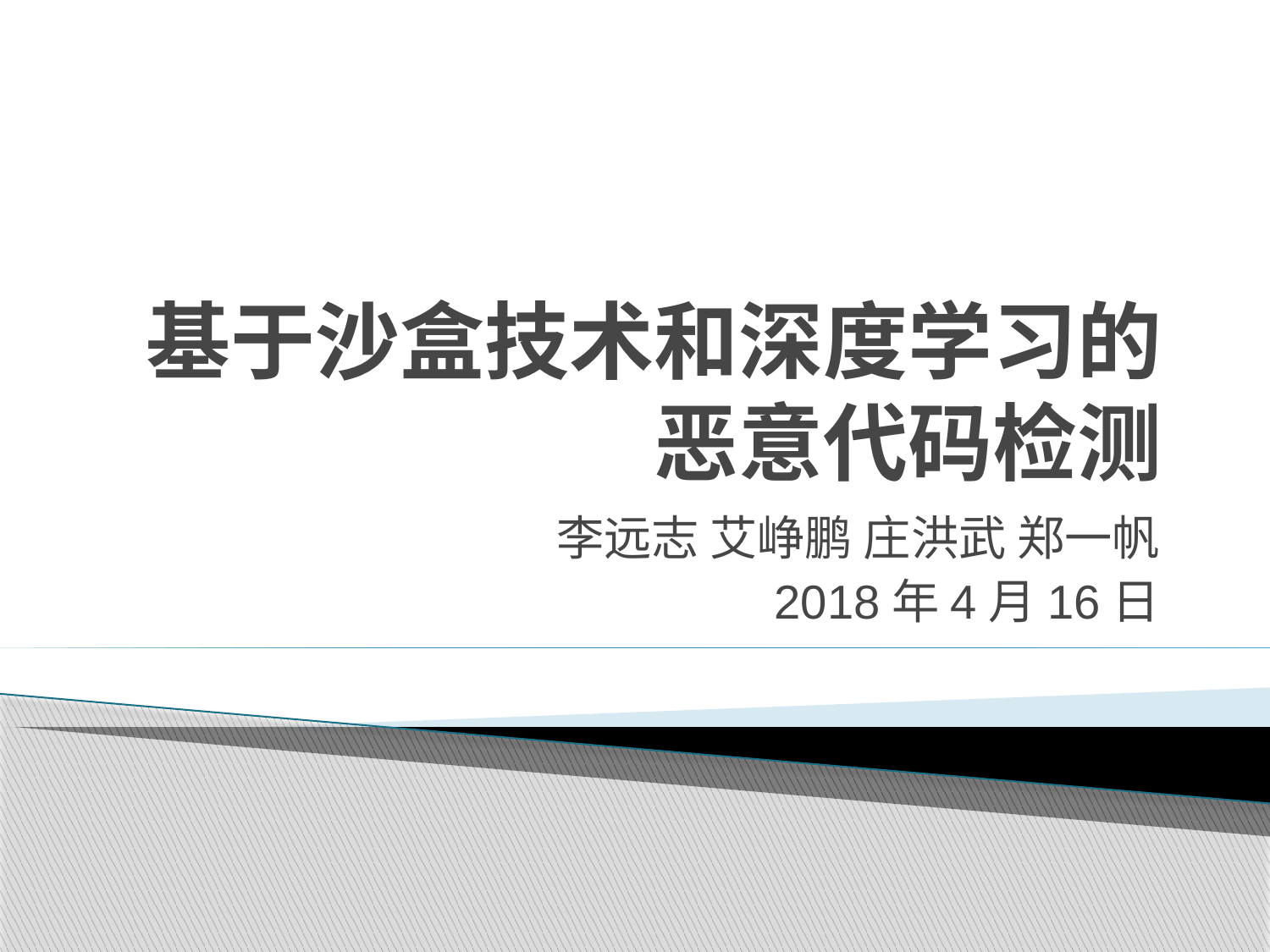

# 基于沙盒技术和深度学习的恶意代码检测
李远志 艾峥鹏 庄洪武 郑一帆
2018年4月16日